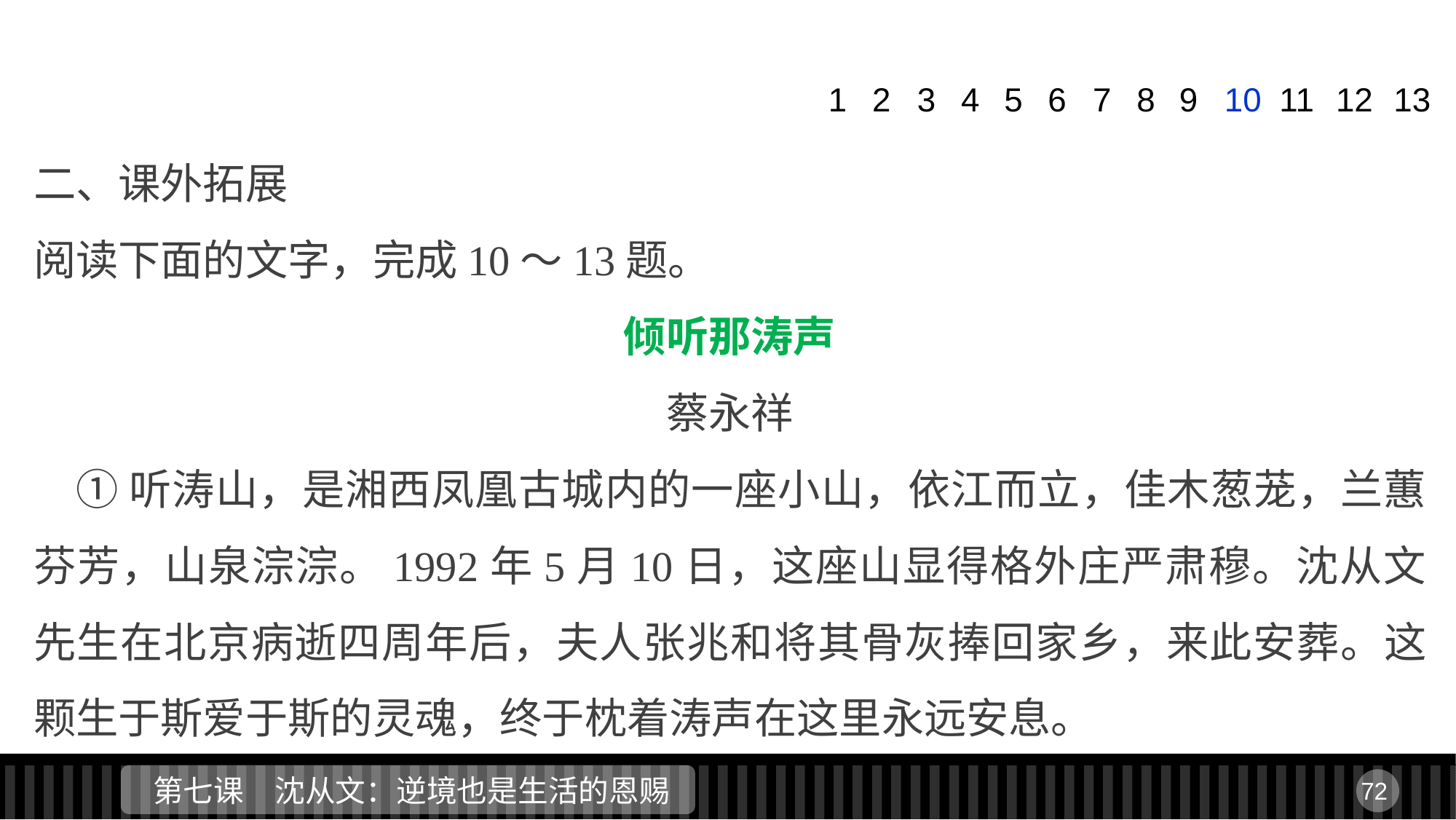

1
2
3
4
5
6
7
8
9
10
11
12
13
二、课外拓展
阅读下面的文字，完成10～13题。
倾听那涛声
蔡永祥
    ①听涛山，是湘西凤凰古城内的一座小山，依江而立，佳木葱茏，兰蕙芬芳，山泉淙淙。1992年5月10日，这座山显得格外庄严肃穆。沈从文先生在北京病逝四周年后，夫人张兆和将其骨灰捧回家乡，来此安葬。这颗生于斯爱于斯的灵魂，终于枕着涛声在这里永远安息。